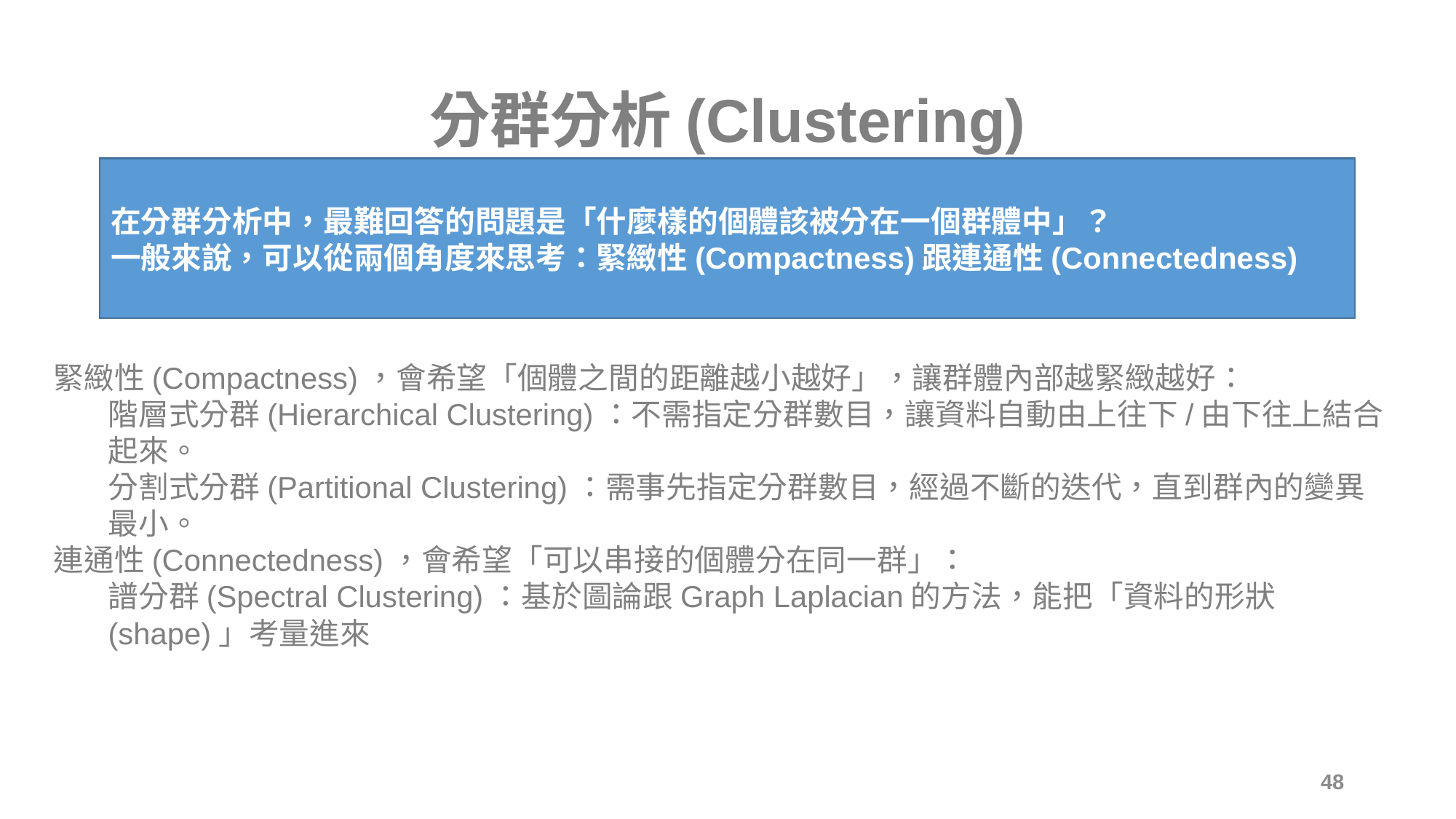

# 分群分析(Clustering)
在分群分析中，最難回答的問題是「什麼樣的個體該被分在一個群體中」？
一般來說，可以從兩個角度來思考：緊緻性(Compactness)跟連通性(Connectedness)
緊緻性(Compactness)，會希望「個體之間的距離越小越好」，讓群體內部越緊緻越好：
階層式分群(Hierarchical Clustering)：不需指定分群數目，讓資料自動由上往下/由下往上結合起來。
分割式分群(Partitional Clustering)：需事先指定分群數目，經過不斷的迭代，直到群內的變異最小。
連通性(Connectedness)，會希望「可以串接的個體分在同一群」：
譜分群(Spectral Clustering)：基於圖論跟Graph Laplacian的方法，能把「資料的形狀(shape)」考量進來
48